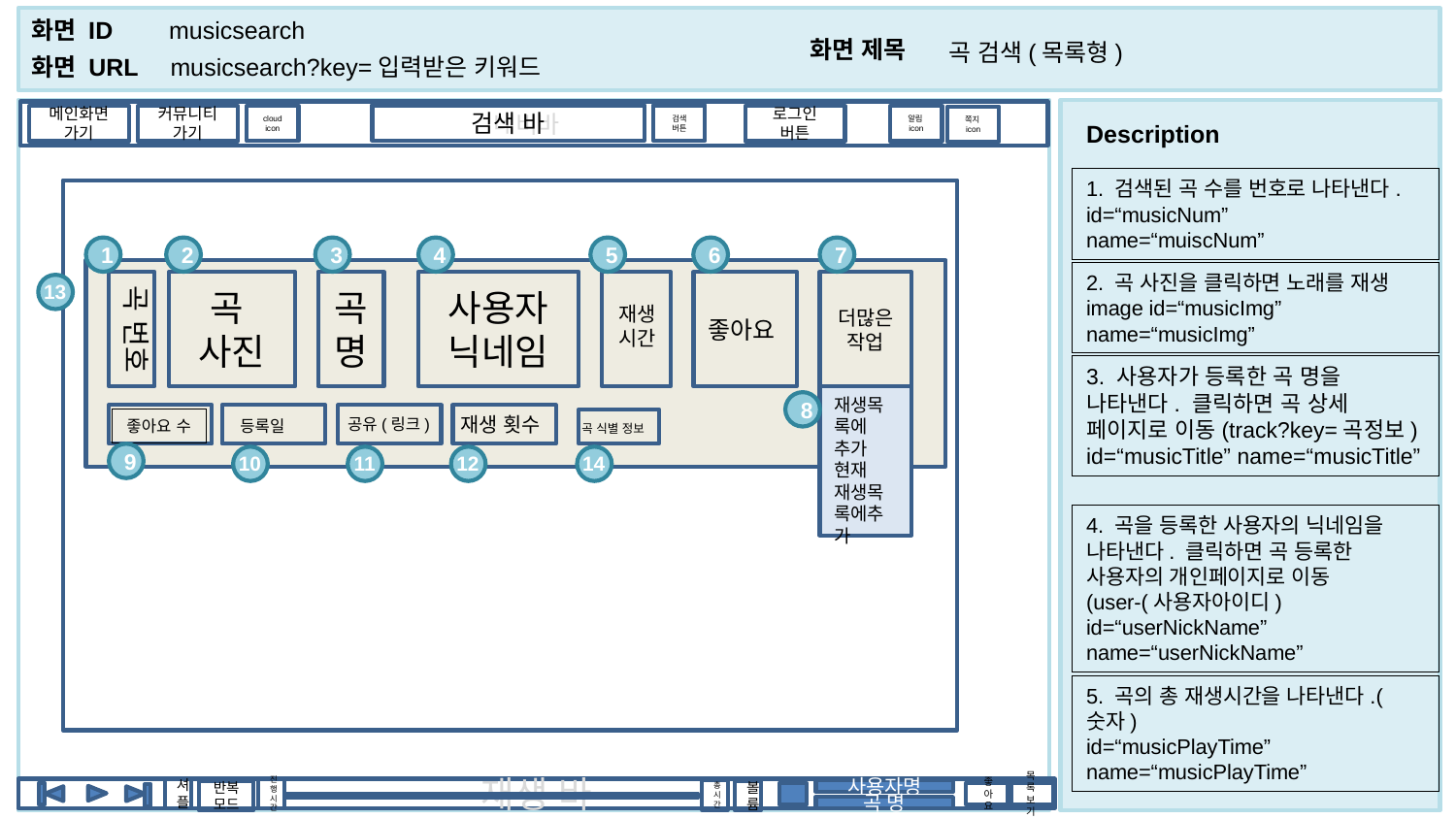

musicsearch
곡 검색(목록형)
musicsearch?key=입력받은 키워드
      네비바
검색 바
검색
버튼
cloud
icon
메인화면
가기
커뮤니티가기
로그인
버튼
알림icon
쪽지icon
1. 검색된 곡 수를 번호로 나타낸다.
id=“musicNum”
name=“muiscNum”

1
2
3
4
5
6
7

2. 곡 사진을 클릭하면 노래를 재생
image id=“musicImg” name=“musicImg”
13

곡 번호

곡
사진
곡명
사용자닉네임

좋아요
더많은 작업
재생
시간
3. 사용자가 등록한 곡 명을 나타낸다. 클릭하면 곡 상세 페이지로 이동(track?key=곡정보)
id=“musicTitle” name=“musicTitle”

재생목록에 추가
현재 재생목록에추가
8
재생 횟수

공유(링크)
좋아요 수
등록일

곡 식별 정보
9
10

11

12

14

4. 곡을 등록한 사용자의 닉네임을 나타낸다. 클릭하면 곡 등록한 사용자의 개인페이지로 이동
(user-(사용자아이디)
id=“userNickName” name=“userNickName”
5. 곡의 총 재생시간을 나타낸다.(숫자)
id=“musicPlayTime” name=“musicPlayTime”
셔플
진행시간
재생 바
총시간
사용자명
볼륨
반복 모드

좋아요
목록
보기

곡 명